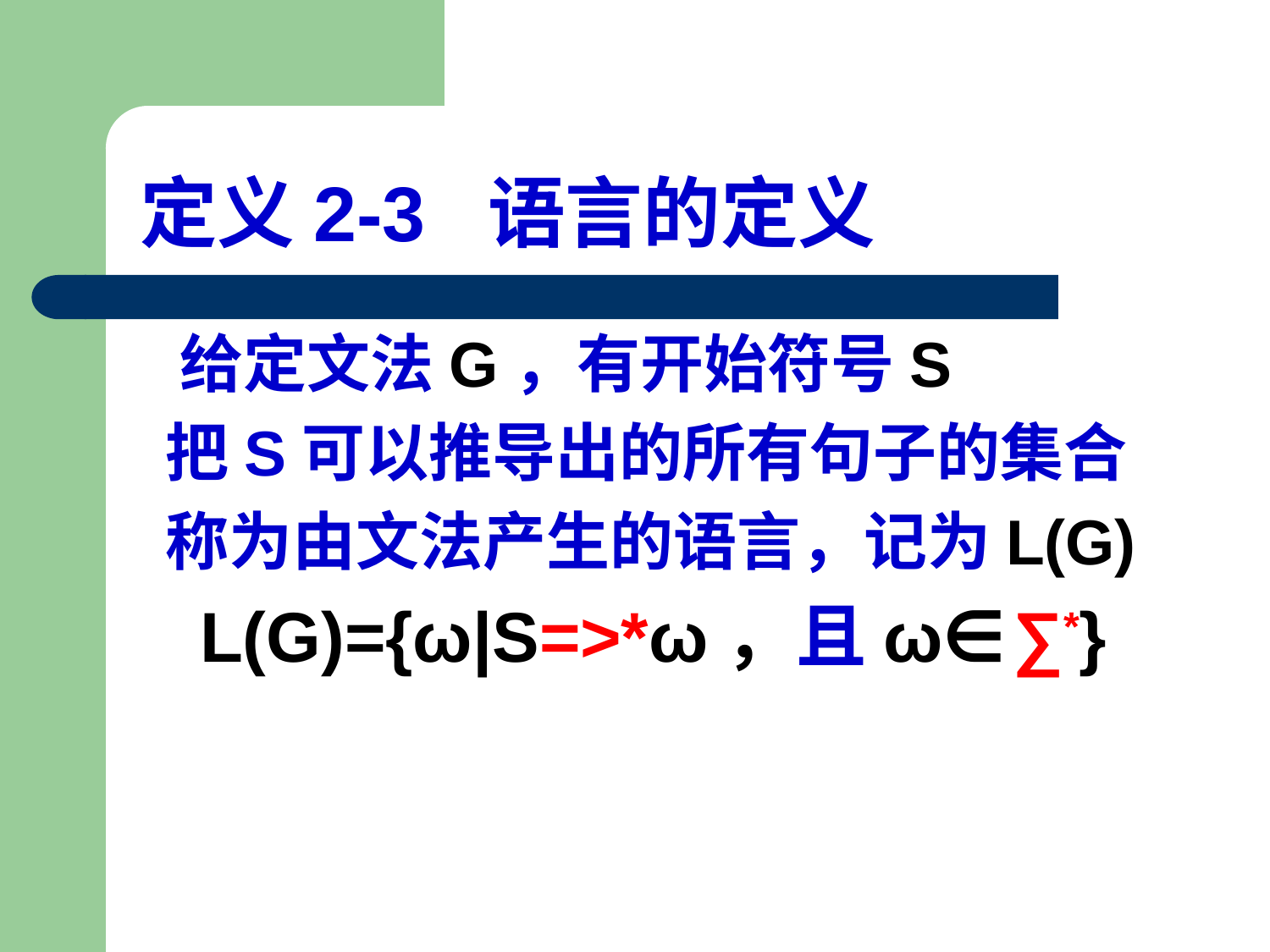

# 定义2-3  语言的定义
   给定文法G，有开始符号S
  把S可以推导出的所有句子的集合
  称为由文法产生的语言，记为L(G)
    L(G)={ω|S=>*ω，且ω∈∑*}